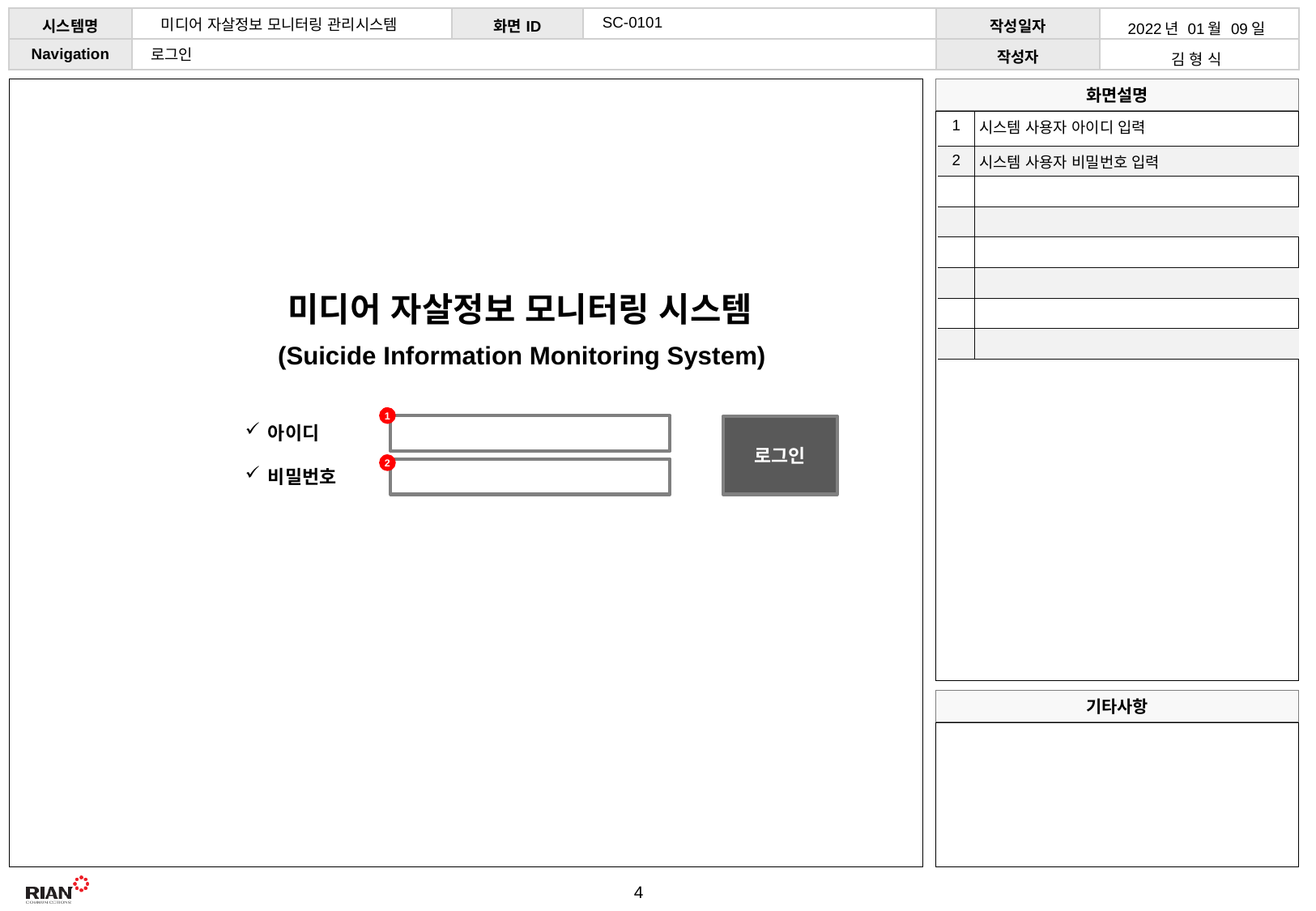

SC-0101
미디어 자살정보 모니터링 관리시스템
| 2022년 01월 09일 |
| --- |
| 김 형 식 |
로그인
| 1 | 시스템 사용자 아이디 입력 |
| --- | --- |
| 2 | 시스템 사용자 비밀번호 입력 |
|  |  |
|  |  |
|  |  |
|  |  |
|  |  |
|  |  |
미디어 자살정보 모니터링 시스템
(Suicide Information Monitoring System)
1
아이디

로그인

비밀번호
2